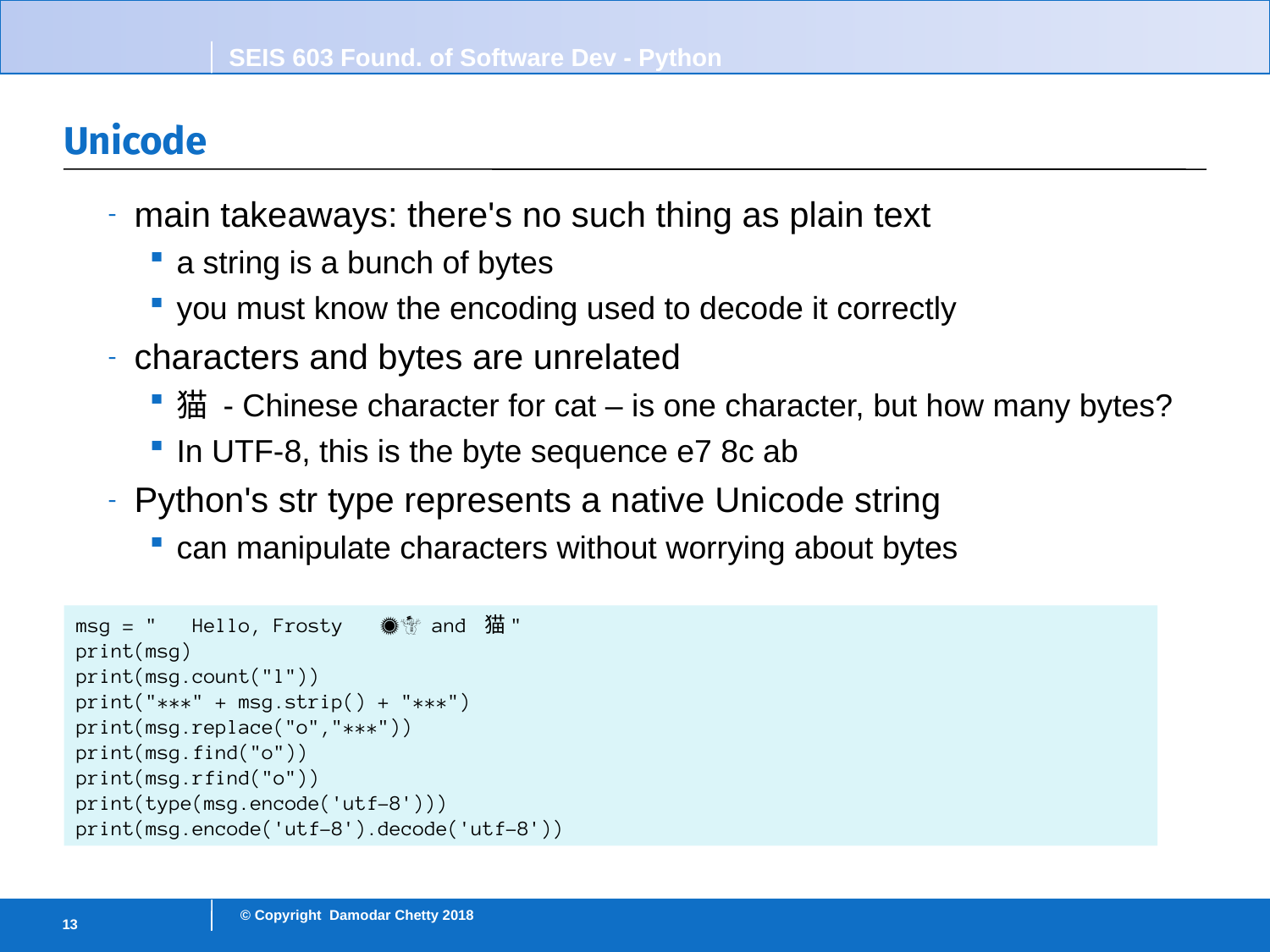

# Unicode
main takeaways: there's no such thing as plain text
a string is a bunch of bytes
you must know the encoding used to decode it correctly
characters and bytes are unrelated
猫 - Chinese character for cat – is one character, but how many bytes?
In UTF-8, this is the byte sequence e7 8c ab
Python's str type represents a native Unicode string
can manipulate characters without worrying about bytes
msg = "   Hello, Frosty   ☀☃ and 猫"
print(msg)
print(msg.count("l"))
print("***" + msg.strip() + "***")
print(msg.replace("o","***"))
print(msg.find("o"))
print(msg.rfind("o"))
print(type(msg.encode('utf-8')))
print(msg.encode('utf-8').decode('utf-8'))
13